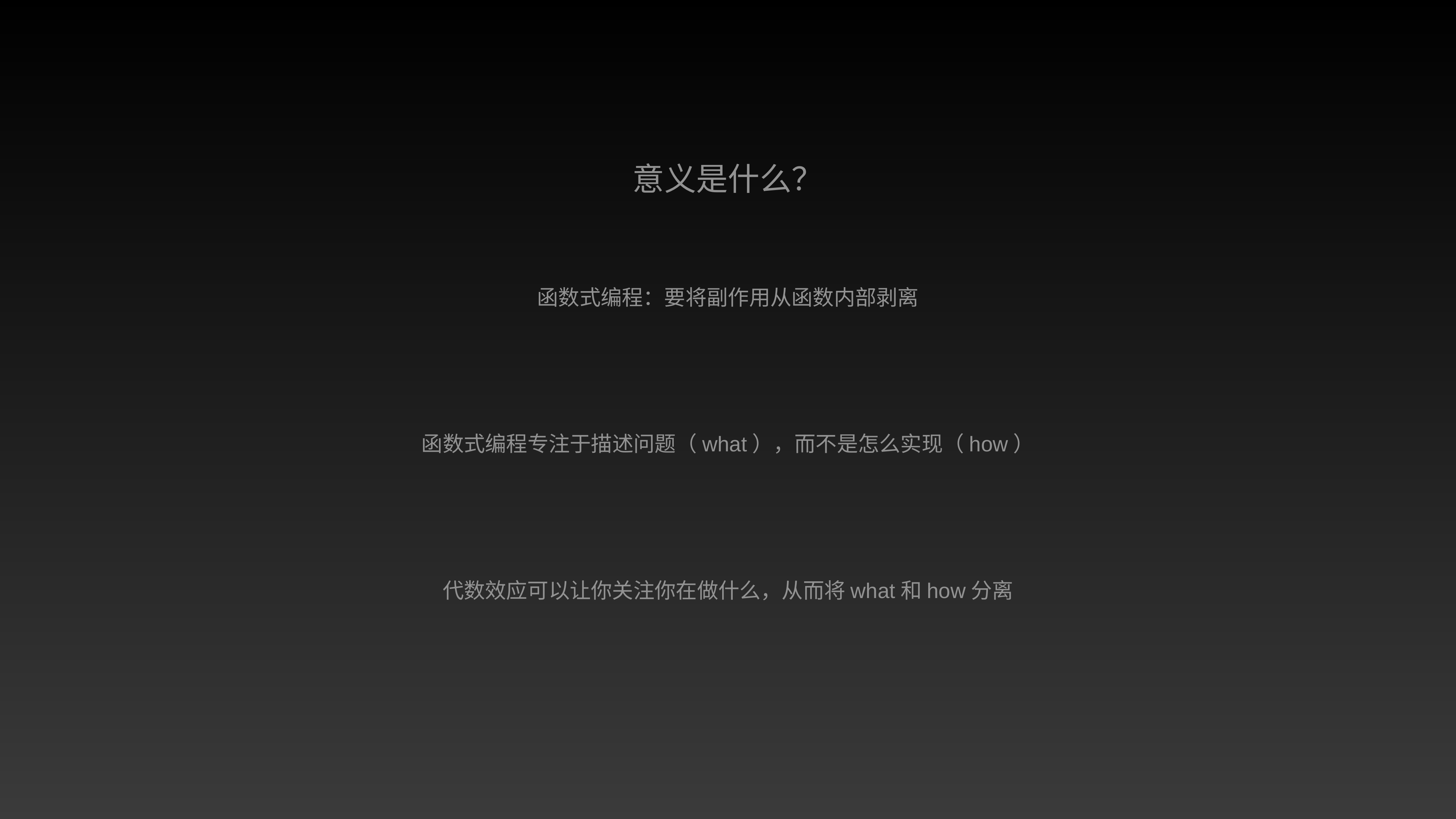

意义是什么？
函数式编程：要将副作用从函数内部剥离
函数式编程专注于描述问题（what），而不是怎么实现（how）
代数效应可以让你关注你在做什么，从而将what和how分离